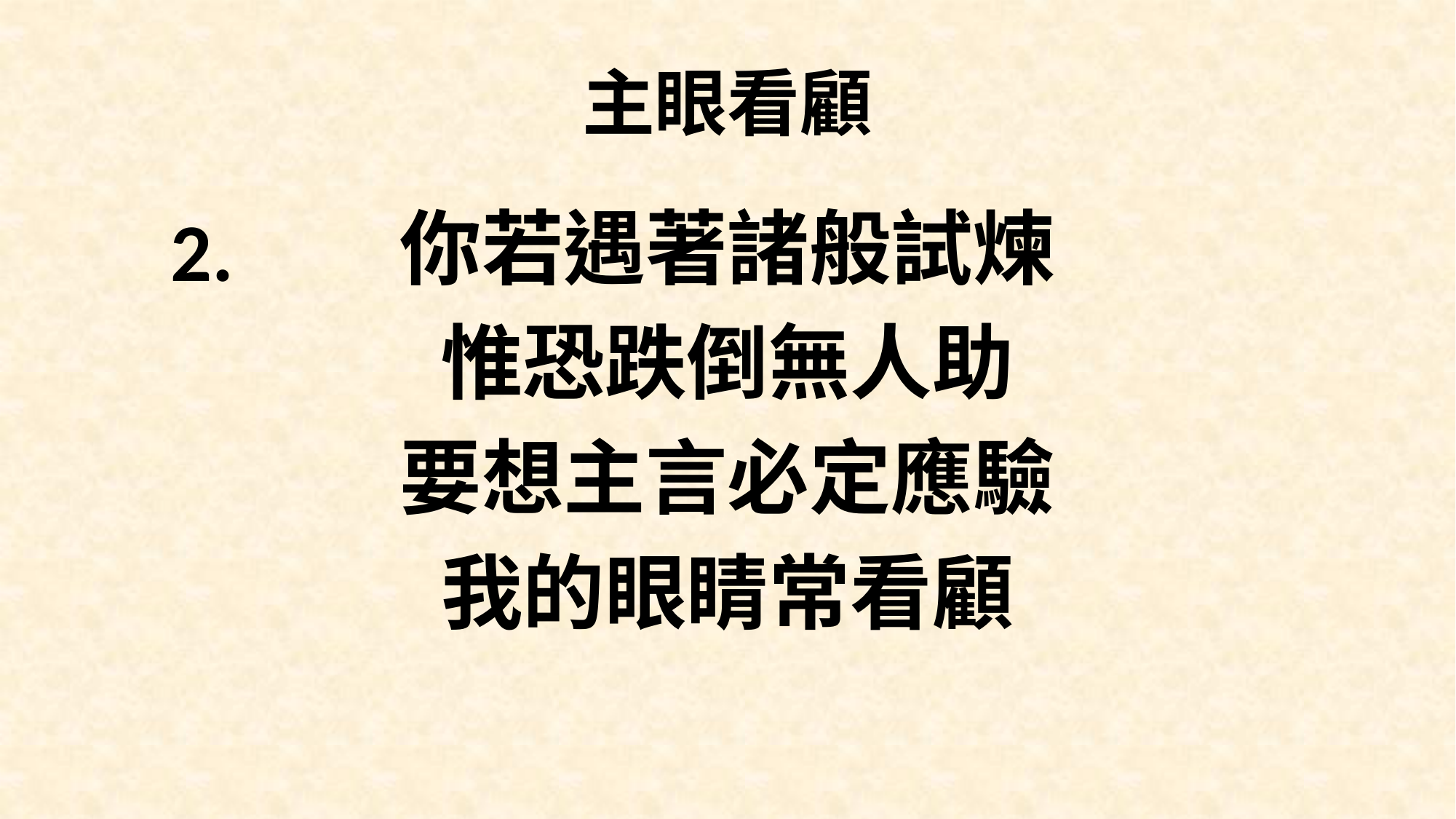

# 主眼看顧
你若遇著諸般試煉
惟恐跌倒無人助
要想主言必定應驗
我的眼睛常看顧
2.